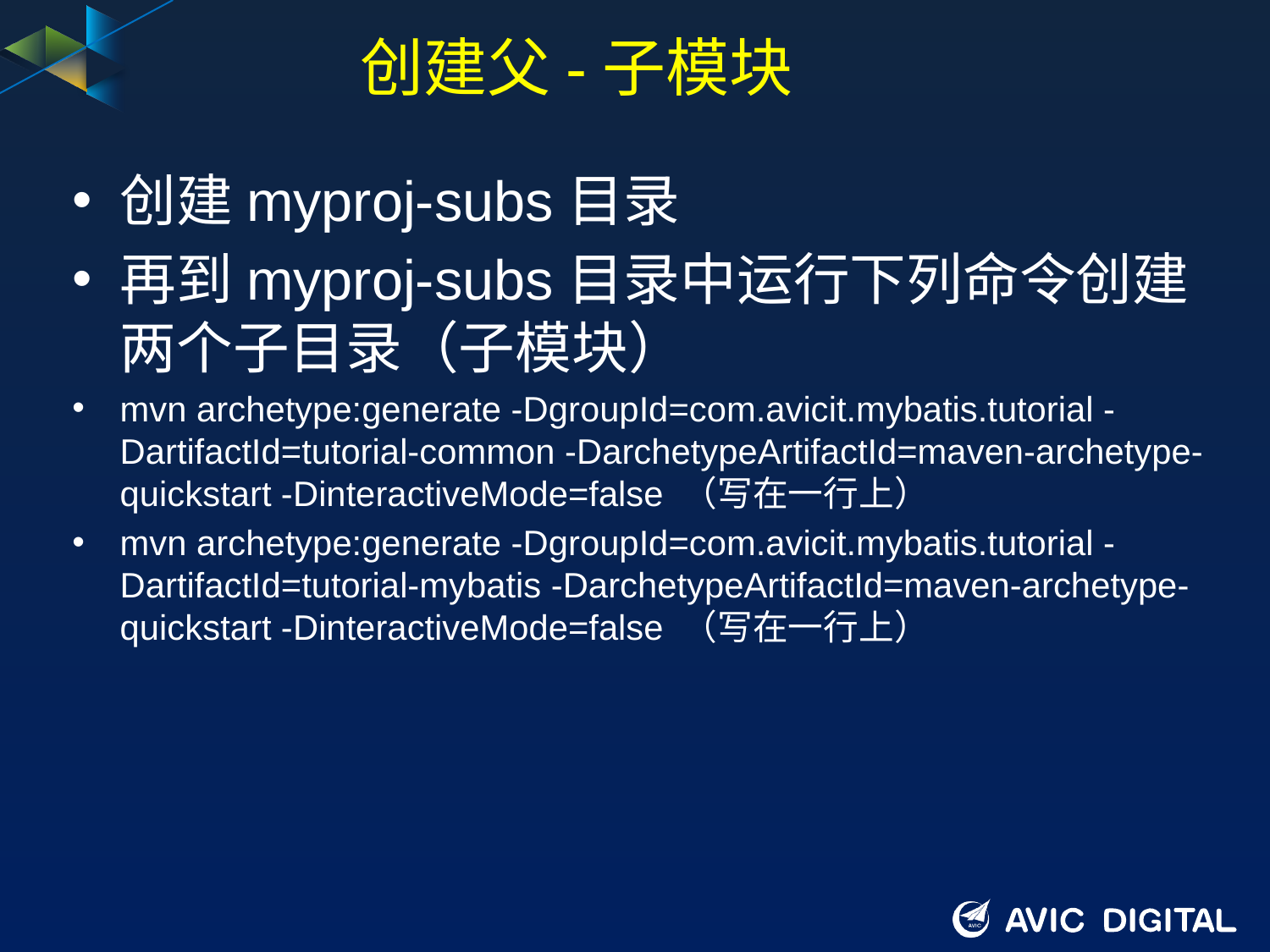

# 创建父-子模块
创建myproj-subs目录
再到myproj-subs目录中运行下列命令创建两个子目录（子模块）
mvn archetype:generate -DgroupId=com.avicit.mybatis.tutorial -DartifactId=tutorial-common -DarchetypeArtifactId=maven-archetype-quickstart -DinteractiveMode=false （写在一行上）
mvn archetype:generate -DgroupId=com.avicit.mybatis.tutorial -DartifactId=tutorial-mybatis -DarchetypeArtifactId=maven-archetype-quickstart -DinteractiveMode=false （写在一行上）